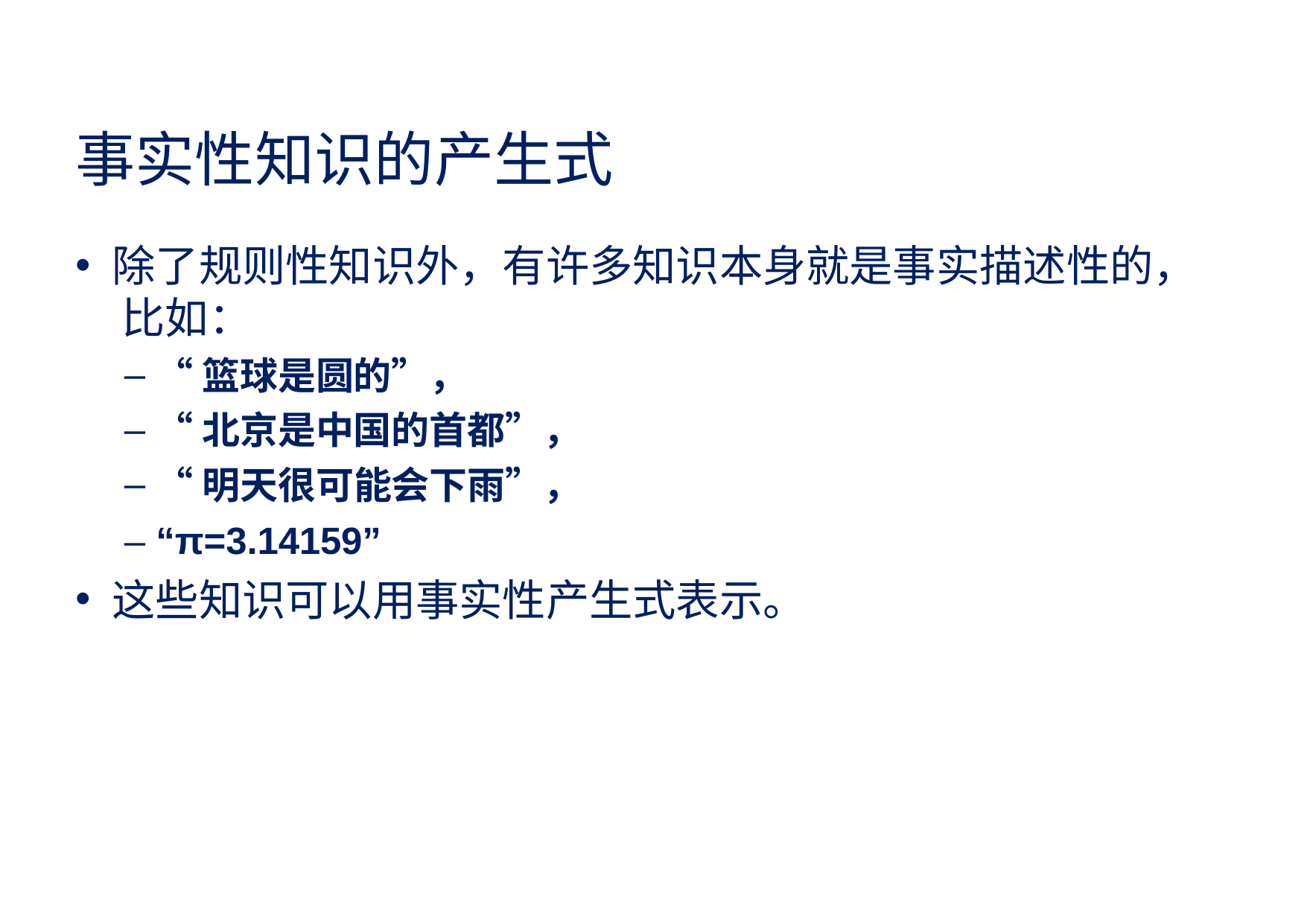

# 事实性知识的产生式
除了规则性知识外，有许多知识本身就是事实描述性的，  比如：
“篮球是圆的”，
“北京是中国的首都”，
“明天很可能会下雨”，
– “π=3.14159”
这些知识可以用事实性产生式表示。
52